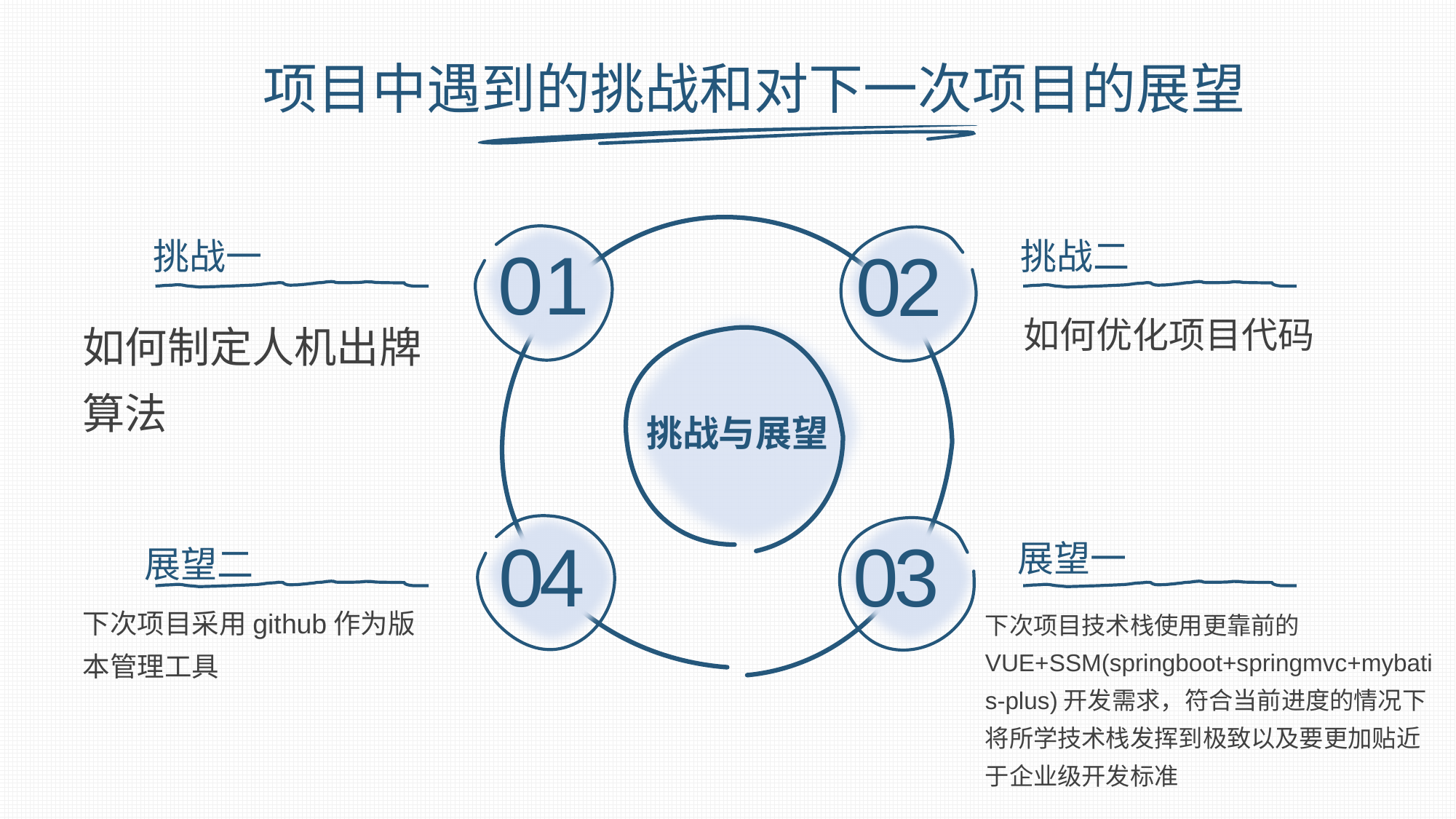

# 项目中遇到的挑战和对下一次项目的展望
挑战二
挑战一
如何优化项目代码
如何制定人机出牌算法
挑战与展望
展望一
展望二
下次项目采用github作为版本管理工具
下次项目技术栈使用更靠前的VUE+SSM(springboot+springmvc+mybatis-plus)开发需求，符合当前进度的情况下将所学技术栈发挥到极致以及要更加贴近于企业级开发标准